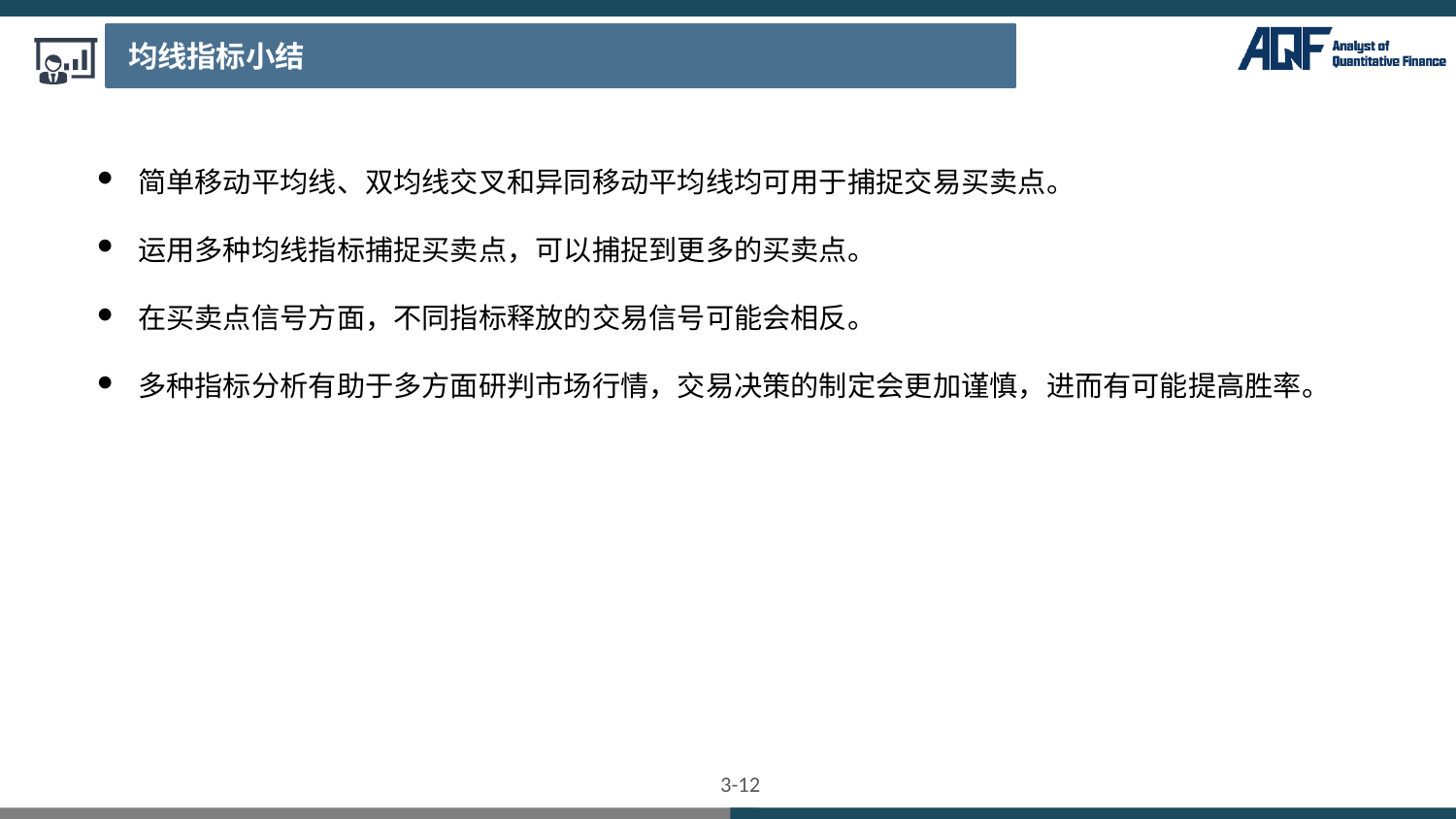

均线指标小结
简单移动平均线、双均线交叉和异同移动平均线均可用于捕捉交易买卖点。
运用多种均线指标捕捉买卖点，可以捕捉到更多的买卖点。
在买卖点信号方面，不同指标释放的交易信号可能会相反。
多种指标分析有助于多方面研判市场行情，交易决策的制定会更加谨慎，进而有可能提高胜率。